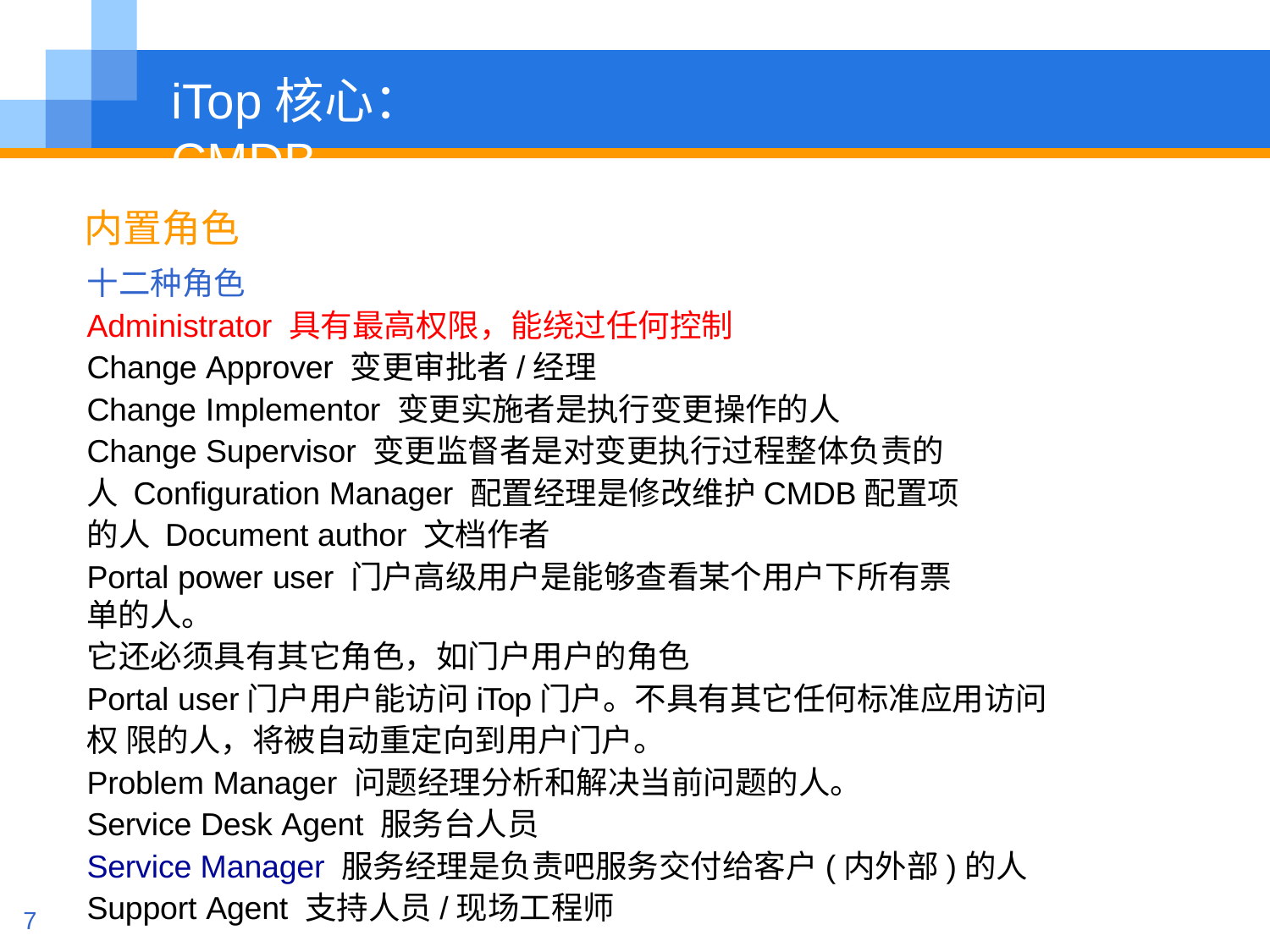

# iTop核心：CMDB
内置角色
十二种角色
Administrator 具有最高权限，能绕过任何控制
Change Approver 变更审批者/经理
Change Implementor 变更实施者是执行变更操作的人
Change Supervisor 变更监督者是对变更执行过程整体负责的人 Configuration Manager 配置经理是修改维护CMDB配置项的人 Document author 文档作者
Portal power user 门户高级用户是能够查看某个用户下所有票单的人。
它还必须具有其它角色，如门户用户的角色
Portal user门户用户能访问iTop门户。不具有其它任何标准应用访问权 限的人，将被自动重定向到用户门户。
Problem Manager 问题经理分析和解决当前问题的人。
Service Desk Agent 服务台人员
Service Manager 服务经理是负责吧服务交付给客户(内外部)的人
Support Agent 支持人员/现场工程师
7